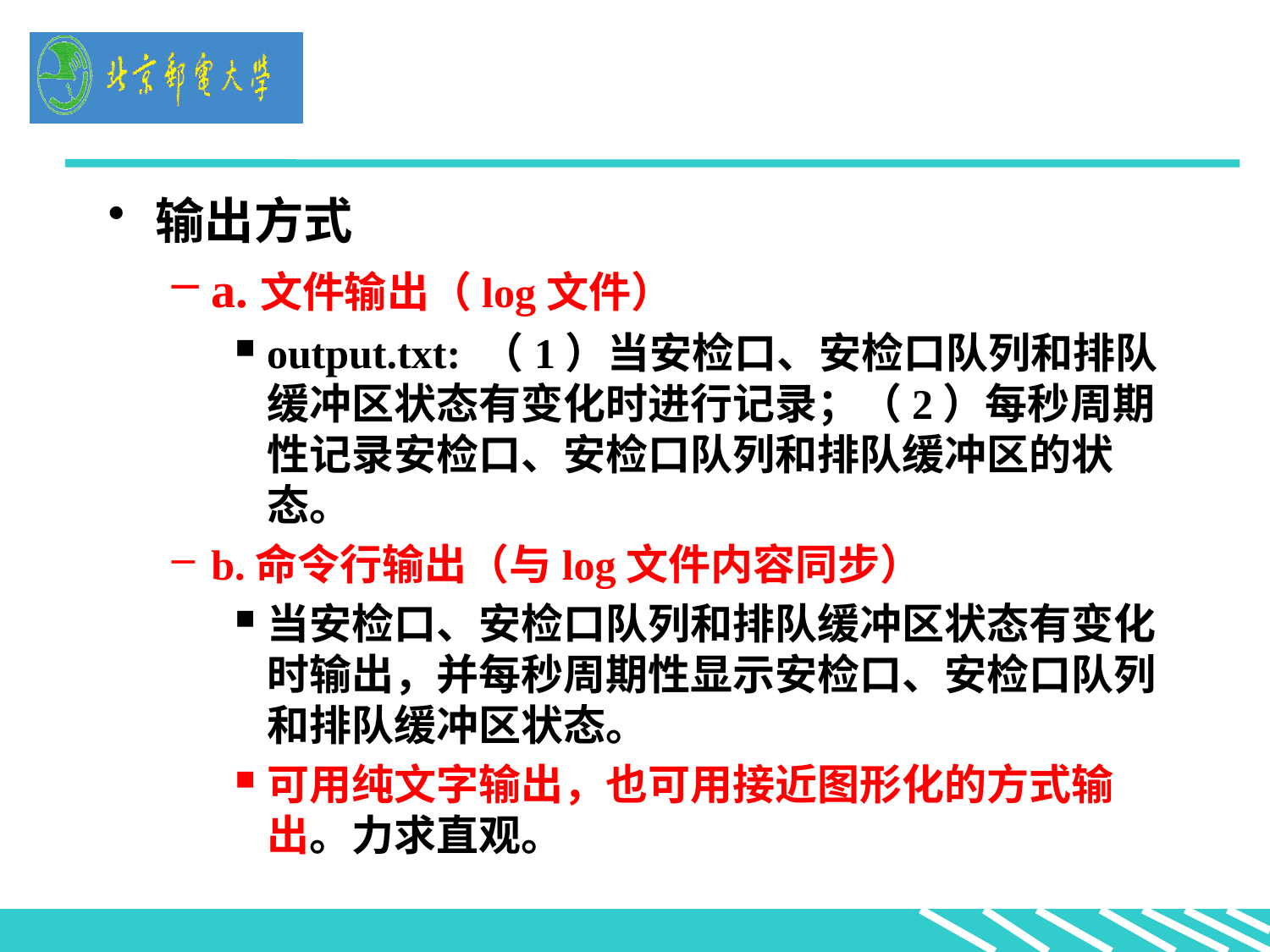

#
输出方式
a.文件输出（log文件）
output.txt: （1）当安检口、安检口队列和排队缓冲区状态有变化时进行记录；（2）每秒周期性记录安检口、安检口队列和排队缓冲区的状态。
b.命令行输出（与log文件内容同步）
当安检口、安检口队列和排队缓冲区状态有变化时输出，并每秒周期性显示安检口、安检口队列和排队缓冲区状态。
可用纯文字输出，也可用接近图形化的方式输出。力求直观。
10